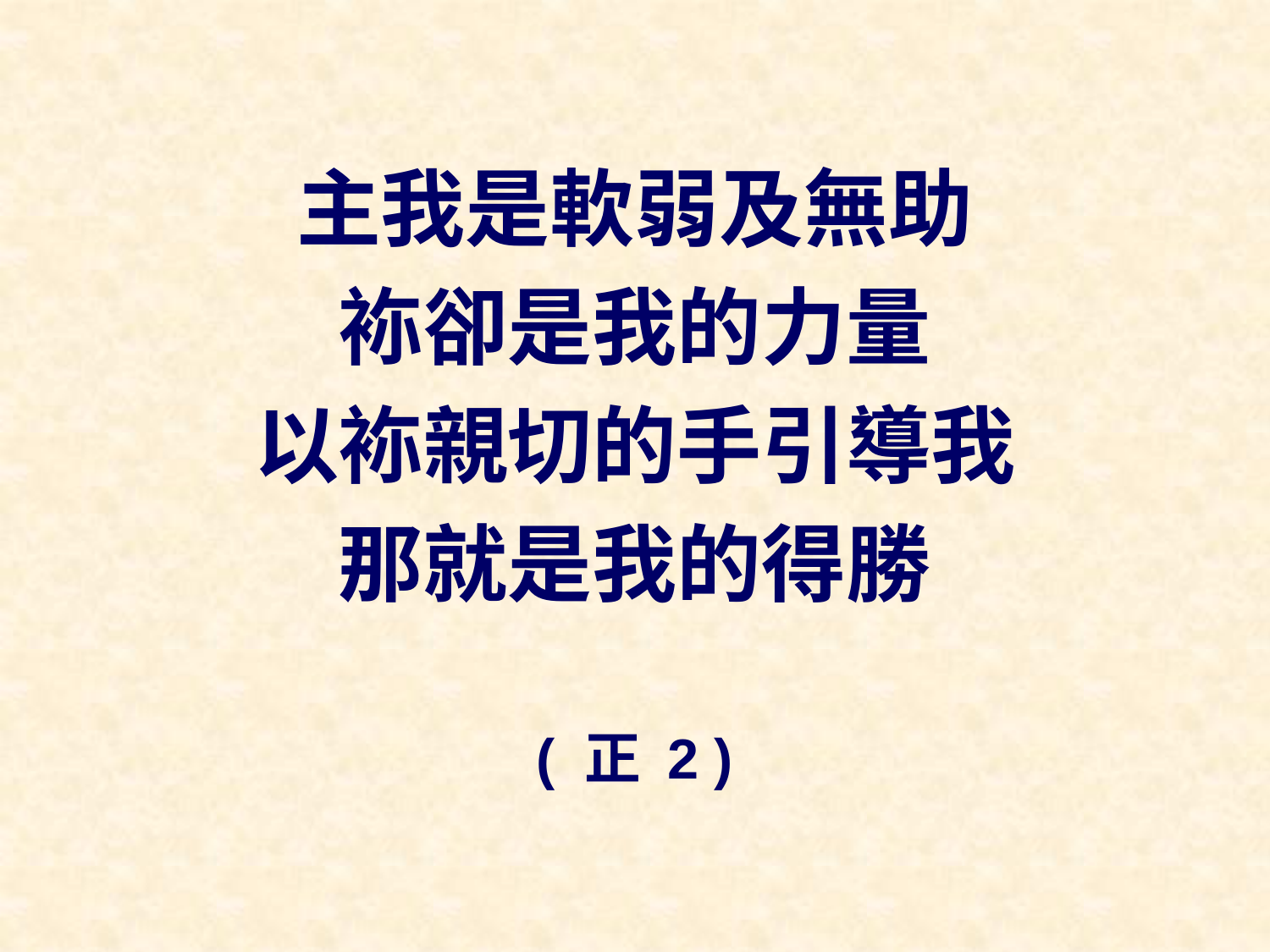

主我是軟弱及無助
袮卻是我的力量
以袮親切的手引導我
那就是我的得勝

( 正 2 )